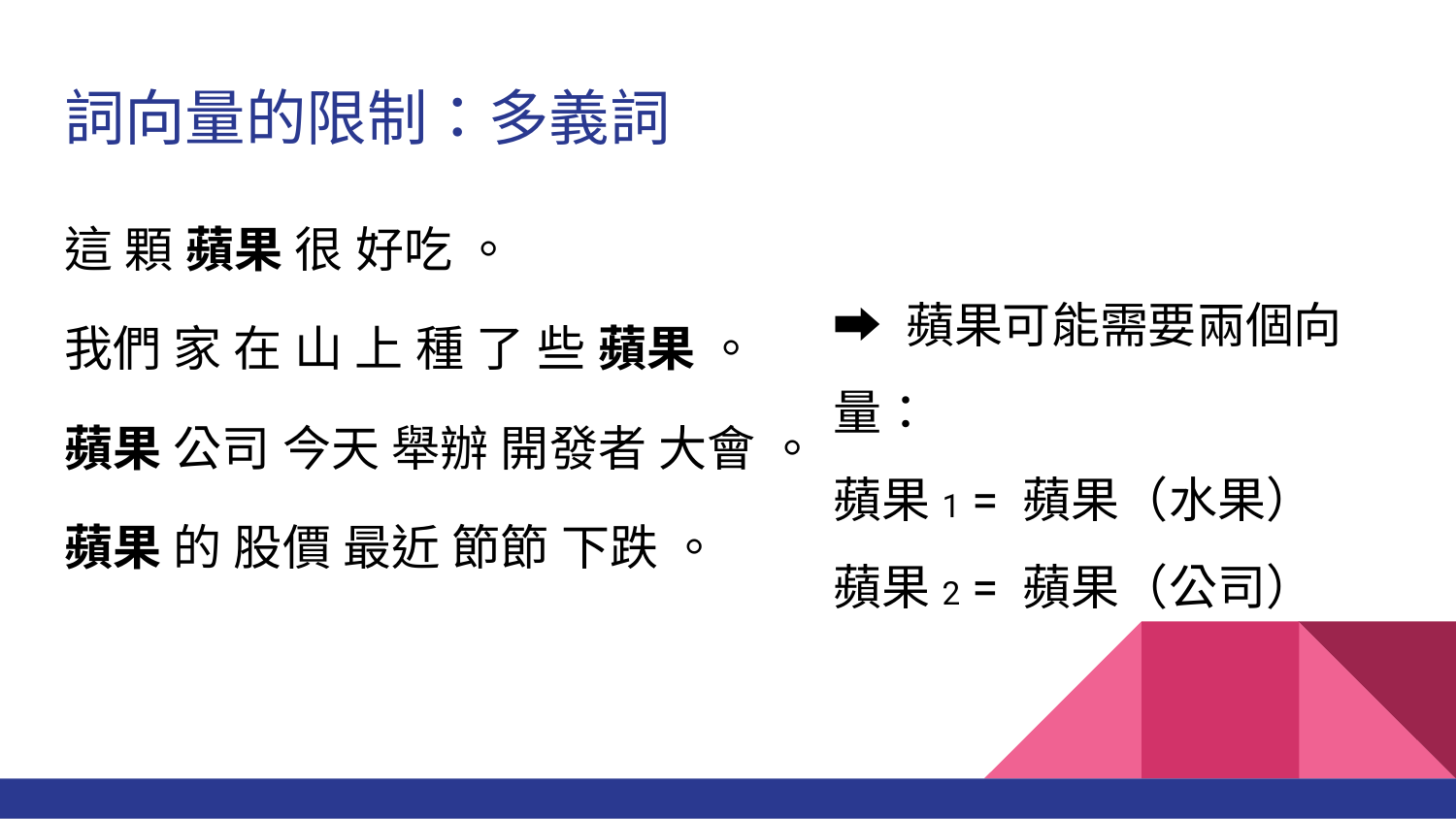

# 詞向量的限制：多義詞

➡ 蘋果可能需要兩個向量：
蘋果1 = 蘋果（水果）
蘋果2 = 蘋果（公司）
這 顆 蘋果 很 好吃 。
我們 家 在 山 上 種 了 些 蘋果 。
蘋果 公司 今天 舉辦 開發者 大會 。
蘋果 的 股價 最近 節節 下跌 。